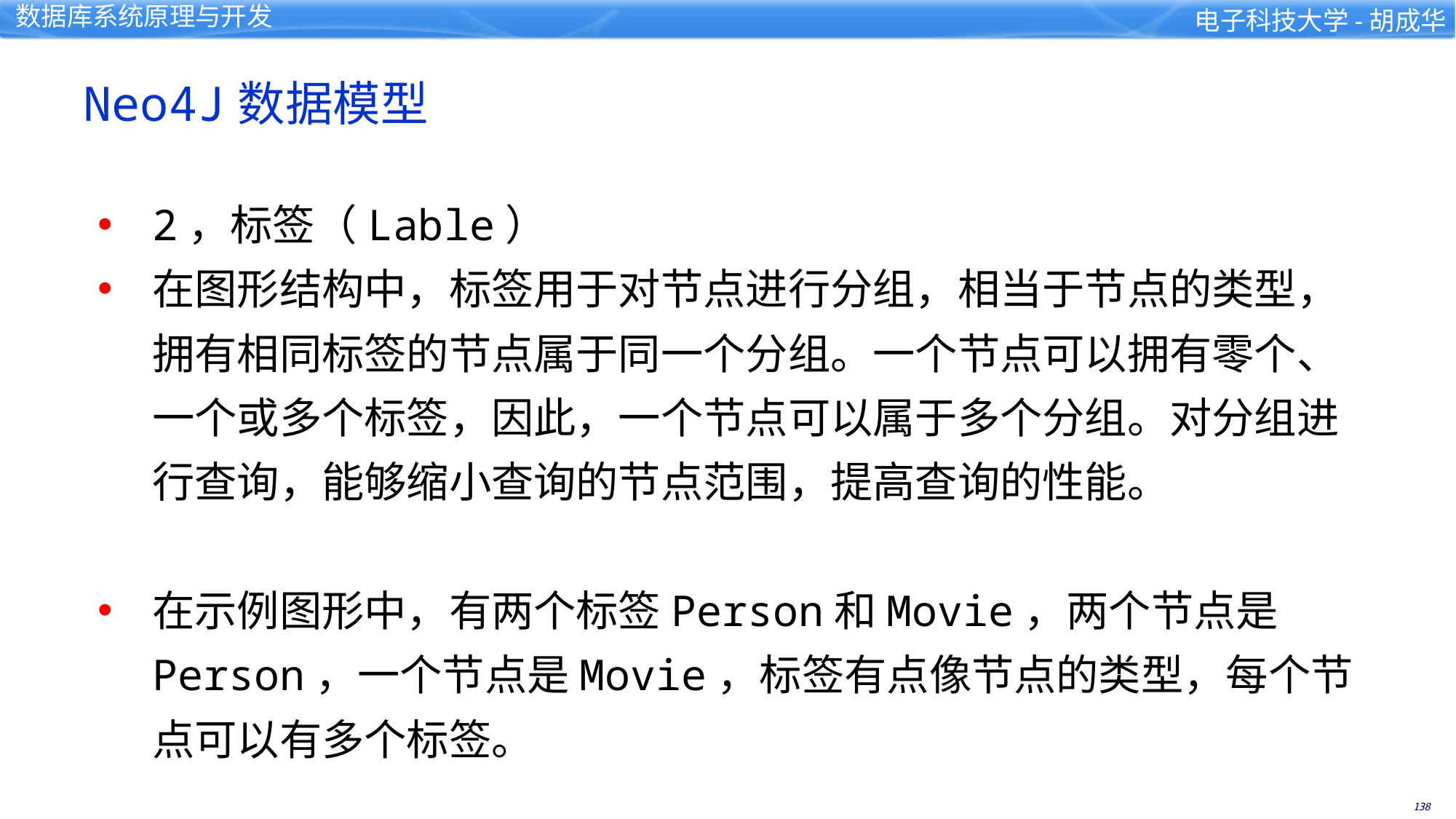

Neo4J数据模型
2，标签（Lable）
在图形结构中，标签用于对节点进行分组，相当于节点的类型，拥有相同标签的节点属于同一个分组。一个节点可以拥有零个、一个或多个标签，因此，一个节点可以属于多个分组。对分组进行查询，能够缩小查询的节点范围，提高查询的性能。

在示例图形中，有两个标签Person和Movie，两个节点是Person，一个节点是Movie，标签有点像节点的类型，每个节点可以有多个标签。